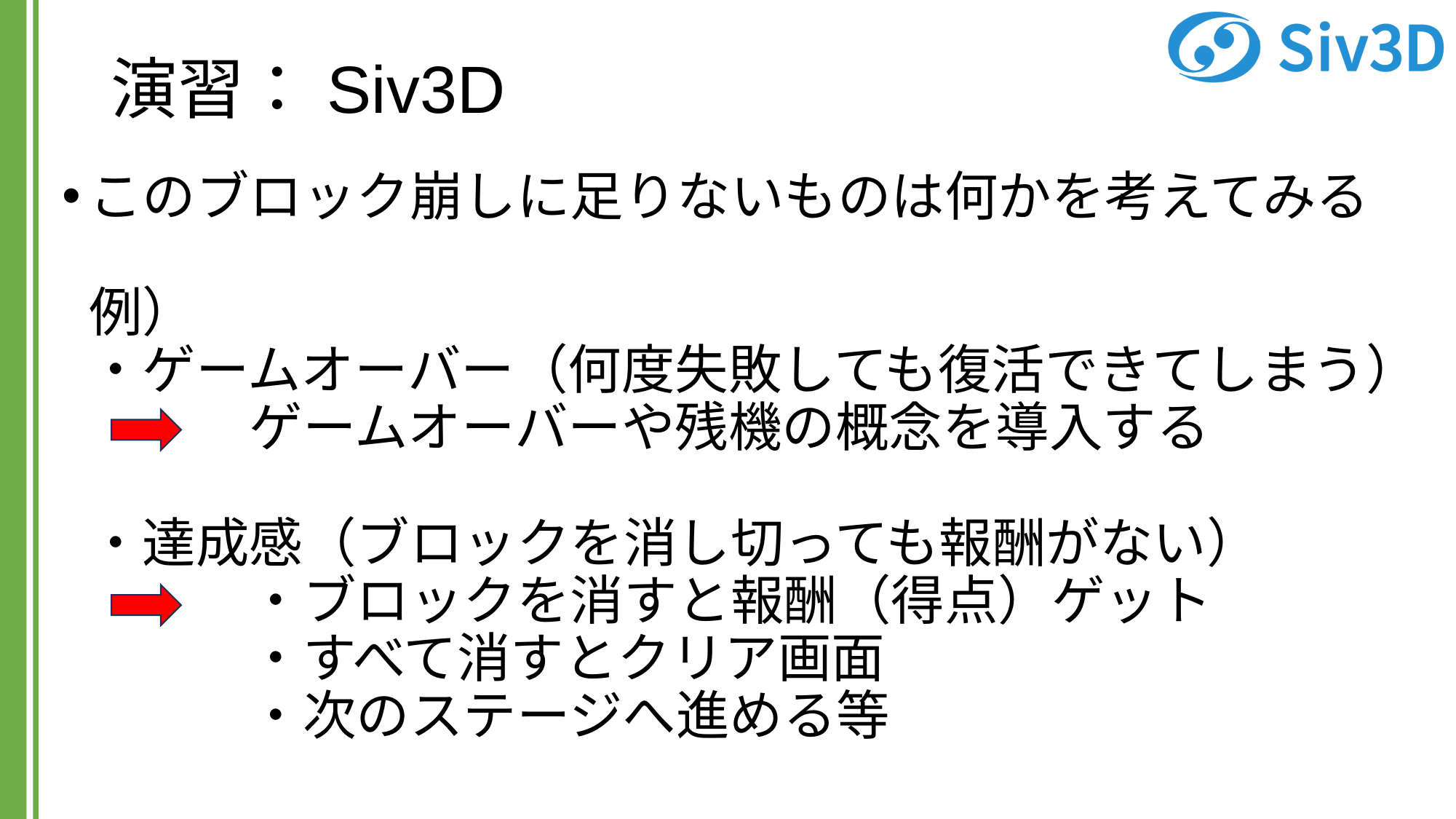

# 演習：Siv3D
このブロック崩しに足りないものは何かを考えてみる
例）
・ゲームオーバー（何度失敗しても復活できてしまう）
　　　ゲームオーバーや残機の概念を導入する
・達成感（ブロックを消し切っても報酬がない）
　　　・ブロックを消すと報酬（得点）ゲット
　　　・すべて消すとクリア画面
　　　・次のステージへ進める等